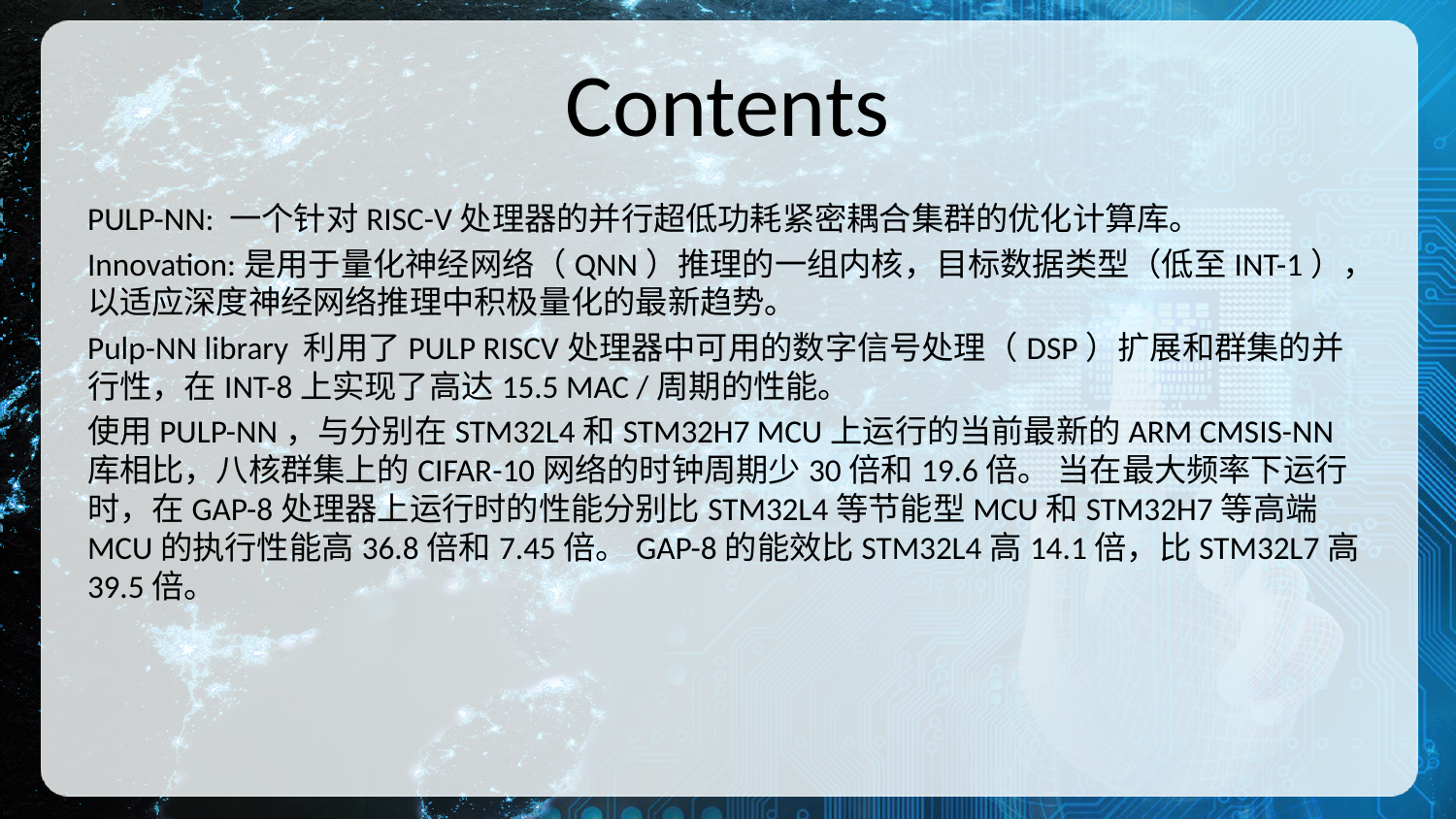

# Contents
PULP-NN: 一个针对RISC-V处理器的并行超低功耗紧密耦合集群的优化计算库。
Innovation:是用于量化神经网络（QNN）推理的一组内核，目标数据类型（低至INT-1），以适应深度神经网络推理中积极量化的最新趋势。
Pulp-NN library 利用了PULP RISCV处理器中可用的数字信号处理（DSP）扩展和群集的并行性，在INT-8上实现了高达15.5 MAC /周期的性能。
使用PULP-NN，与分别在STM32L4和STM32H7 MCU上运行的当前最新的ARM CMSIS-NN库相比，八核群集上的CIFAR-10网络的时钟周期少30倍和19.6倍。 当在最大频率下运行时，在GAP-8处理器上运行时的性能分别比STM32L4等节能型MCU和STM32H7等高端MCU的执行性能高36.8倍和7.45倍。GAP-8的能效比STM32L4高14.1倍，比STM32L7高39.5倍。